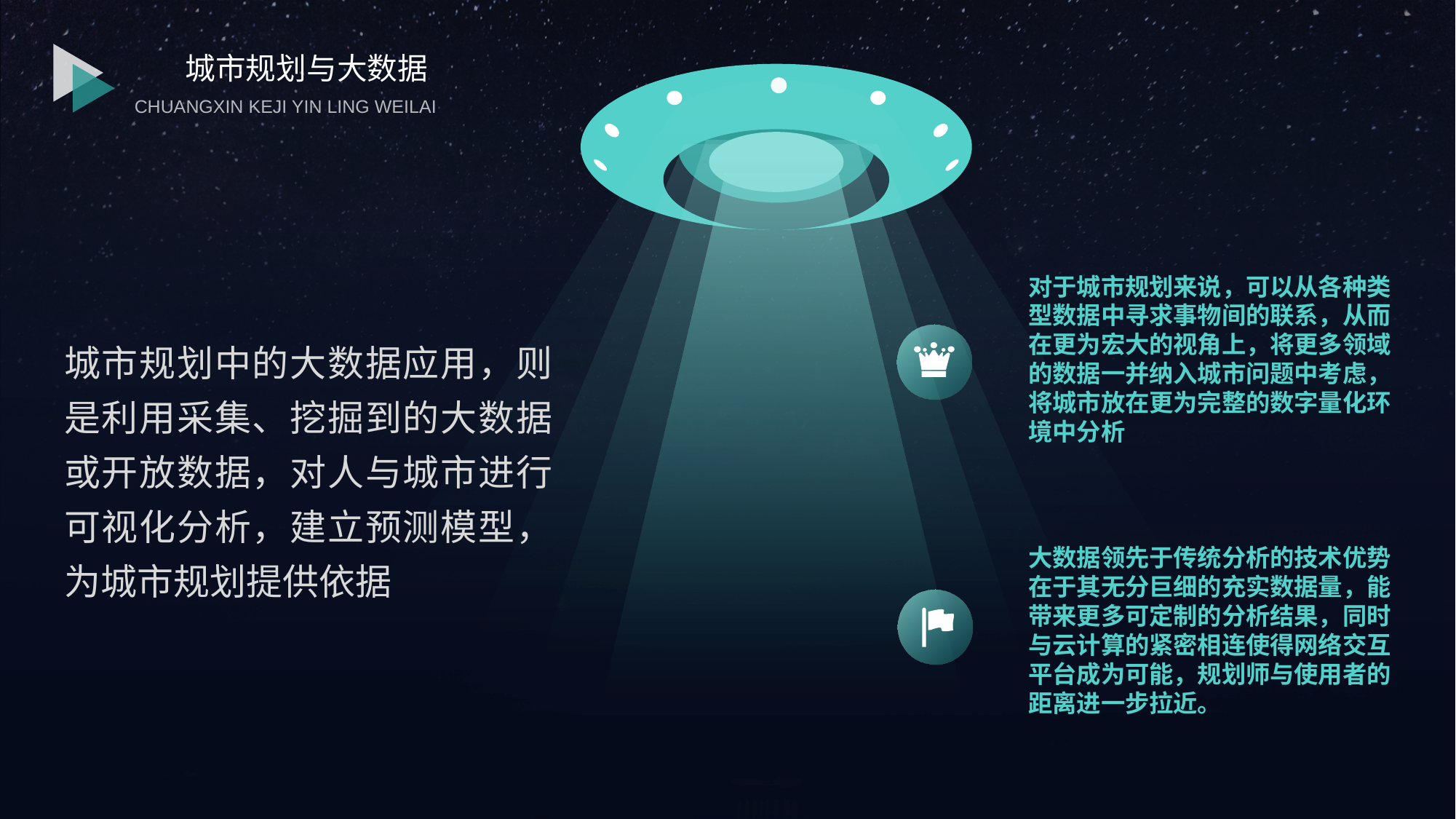

城市规划与大数据

CHUANGXIN KEJI YIN LING WEILAI

对于城市规划来说，可以从各种类型数据中寻求事物间的联系，从而在更为宏大的视角上，将更多领域的数据一并纳入城市问题中考虑，将城市放在更为完整的数字量化环境中分析
城市规划中的大数据应用，则是利用采集、挖掘到的大数据或开放数据，对人与城市进行可视化分析，建立预测模型，为城市规划提供依据

大数据领先于传统分析的技术优势在于其无分巨细的充实数据量，能带来更多可定制的分析结果，同时与云计算的紧密相连使得网络交互平台成为可能，规划师与使用者的距离进一步拉近。